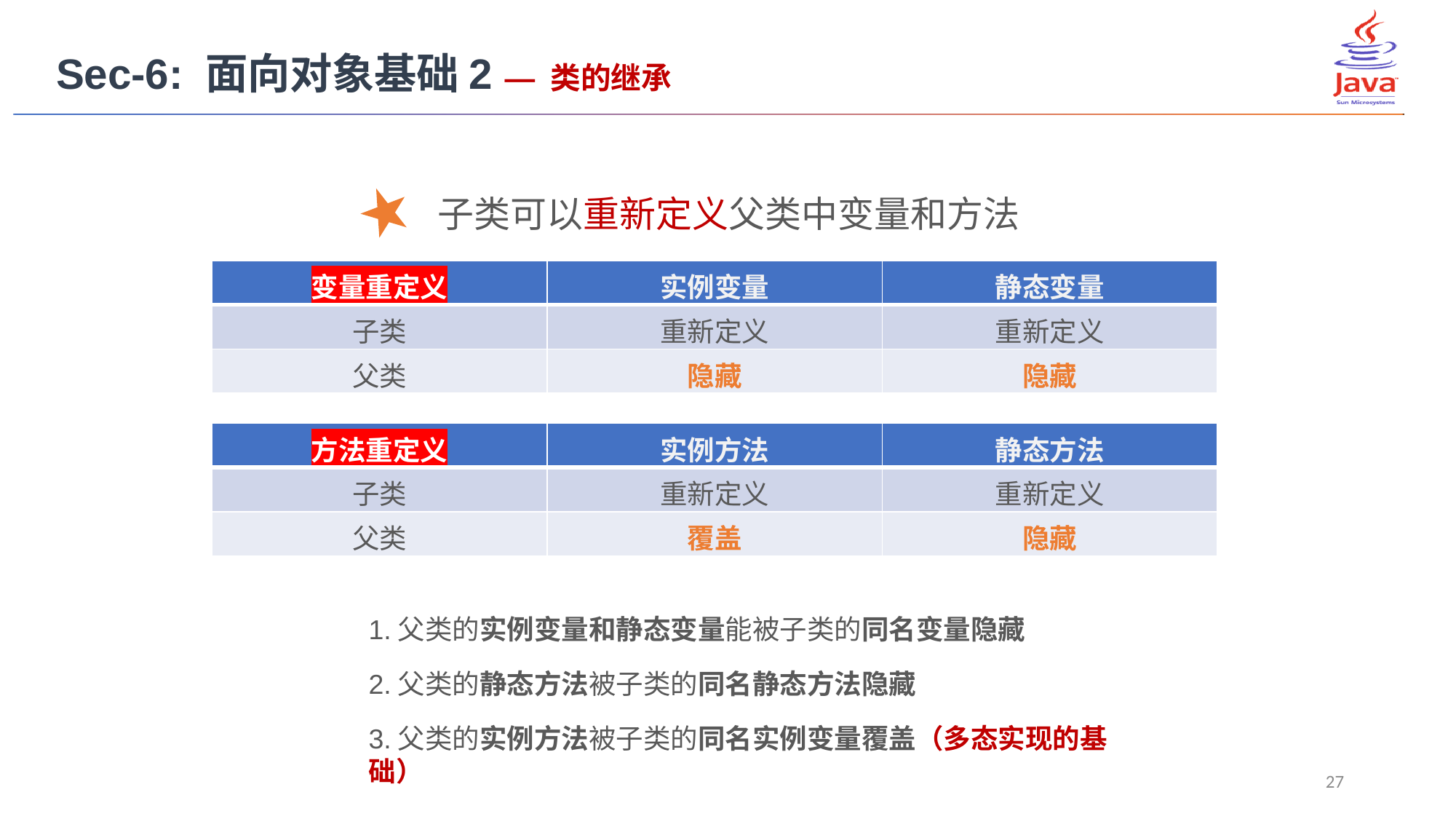

Sec-6: 面向对象基础2 — 类的继承
子类可以重新定义父类中变量和方法

| 变量重定义 | 实例变量 | 静态变量 |
| --- | --- | --- |
| 子类 | 重新定义 | 重新定义 |
| 父类 | 隐藏 | 隐藏 |
| 方法重定义 | 实例方法 | 静态方法 |
| --- | --- | --- |
| 子类 | 重新定义 | 重新定义 |
| 父类 | 覆盖 | 隐藏 |
1.父类的实例变量和静态变量能被子类的同名变量隐藏

2.父类的静态方法被子类的同名静态方法隐藏

3.父类的实例方法被子类的同名实例变量覆盖（多态实现的基础）
27